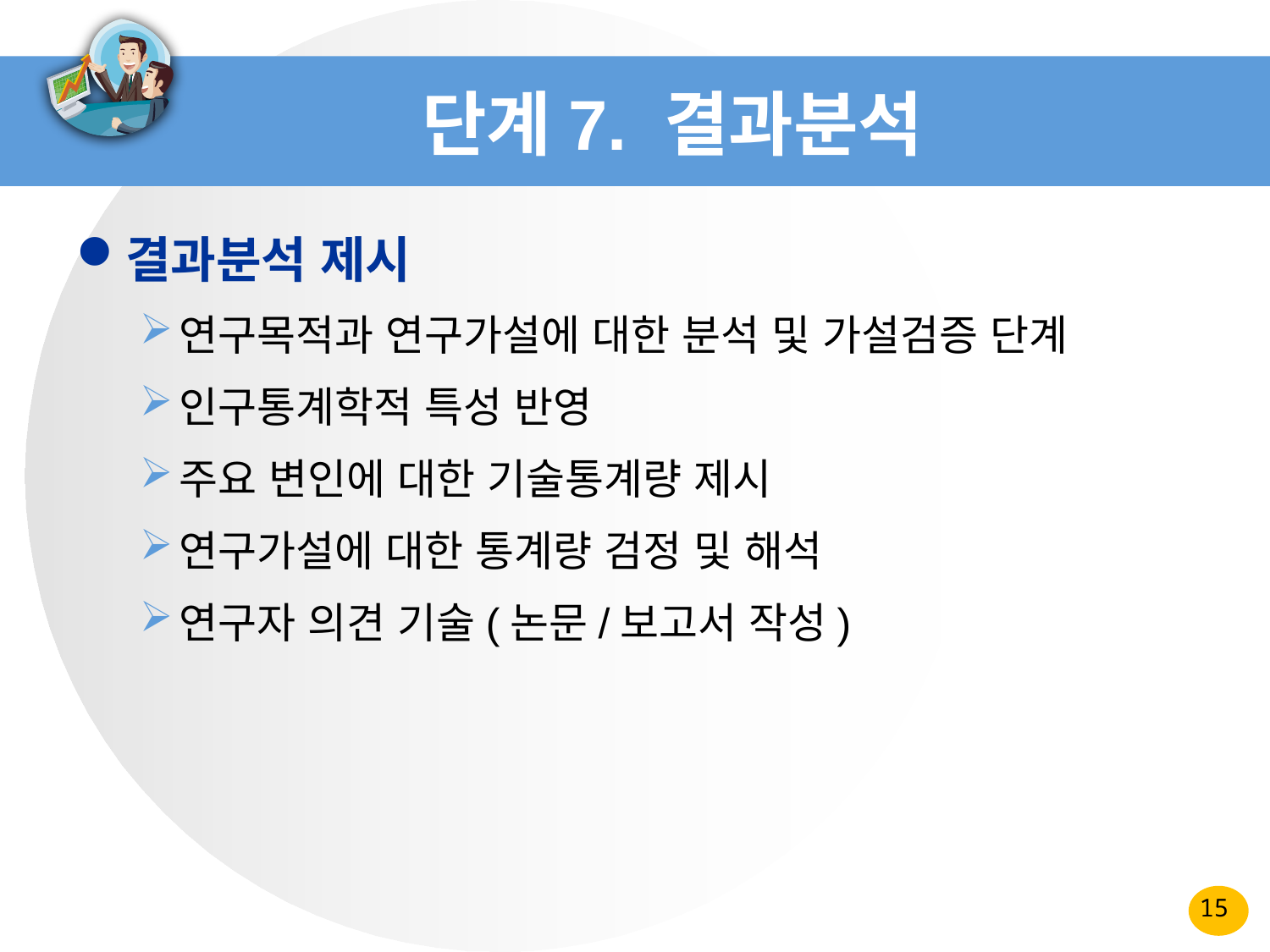

# 단계7. 결과분석
결과분석 제시
연구목적과 연구가설에 대한 분석 및 가설검증 단계
인구통계학적 특성 반영
주요 변인에 대한 기술통계량 제시
연구가설에 대한 통계량 검정 및 해석
연구자 의견 기술(논문/보고서 작성)
15